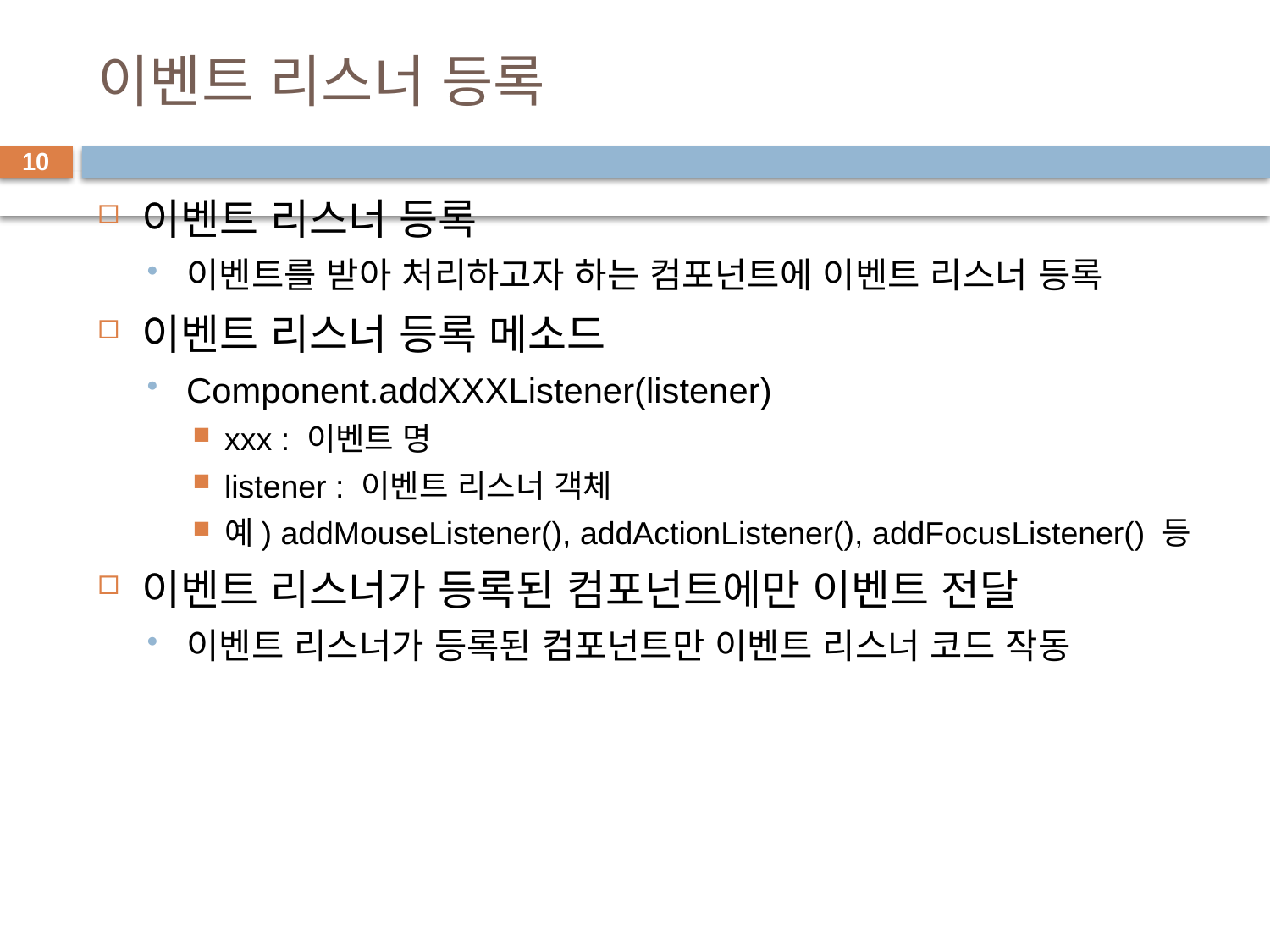

# 이벤트 리스너 등록
10
이벤트 리스너 등록
이벤트를 받아 처리하고자 하는 컴포넌트에 이벤트 리스너 등록
이벤트 리스너 등록 메소드
Component.addXXXListener(listener)
xxx : 이벤트 명
listener : 이벤트 리스너 객체
예) addMouseListener(), addActionListener(), addFocusListener() 등
이벤트 리스너가 등록된 컴포넌트에만 이벤트 전달
이벤트 리스너가 등록된 컴포넌트만 이벤트 리스너 코드 작동